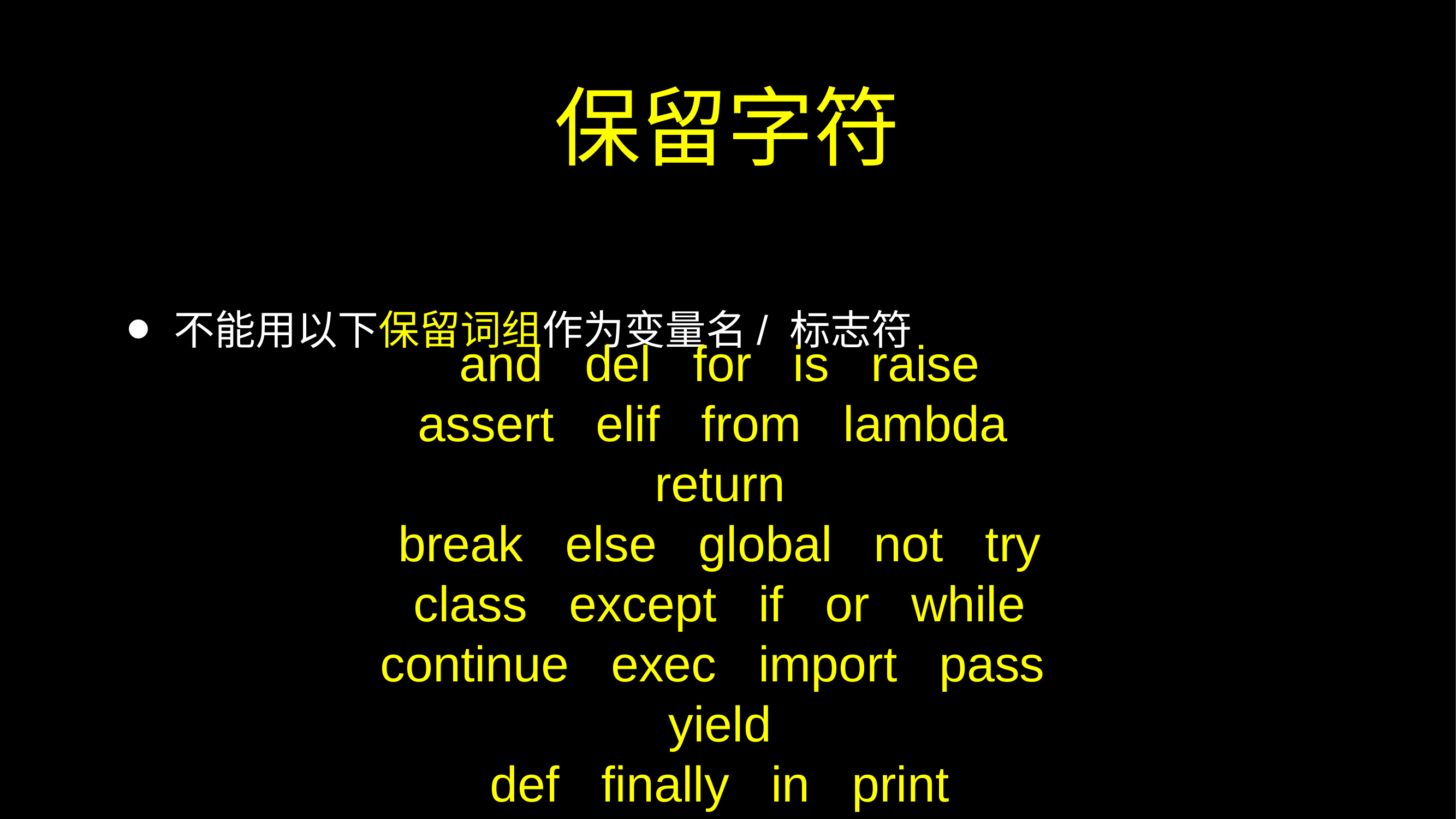

# 保留字符
不能用以下保留词组作为变量名/ 标志符
and   del   for   is   raise
assert   elif   from   lambda   return
break   else   global   not   try
class   except   if   or   while
continue   exec   import   pass   yield
def   ﬁnally   in   print